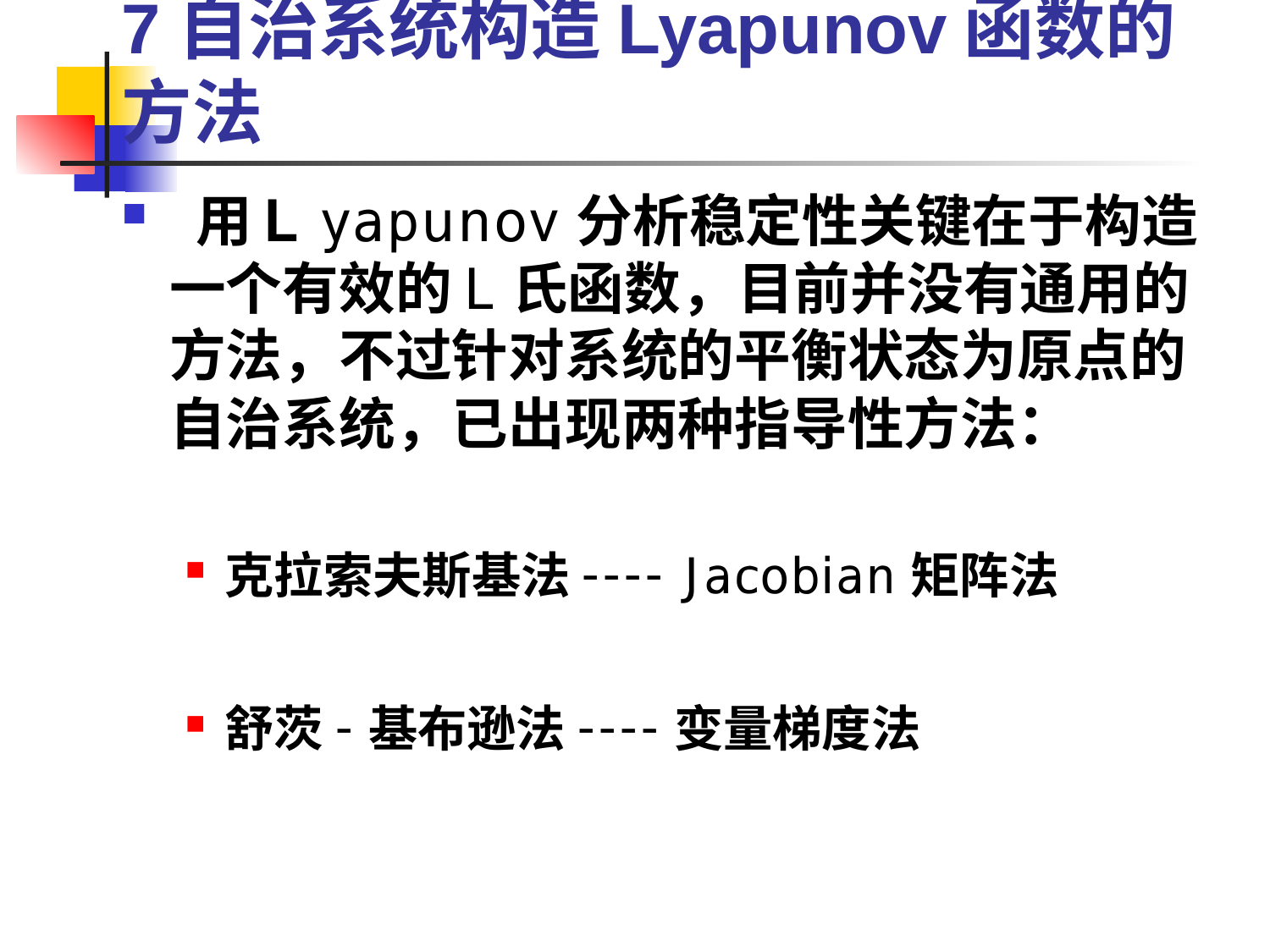

# 7自治系统构造Lyapunov函数的方法
 用Ｌyapunov分析稳定性关键在于构造一个有效的L氏函数，目前并没有通用的方法，不过针对系统的平衡状态为原点的自治系统，已出现两种指导性方法：

克拉索夫斯基法---- Jacobian矩阵法

舒茨-基布逊法----变量梯度法